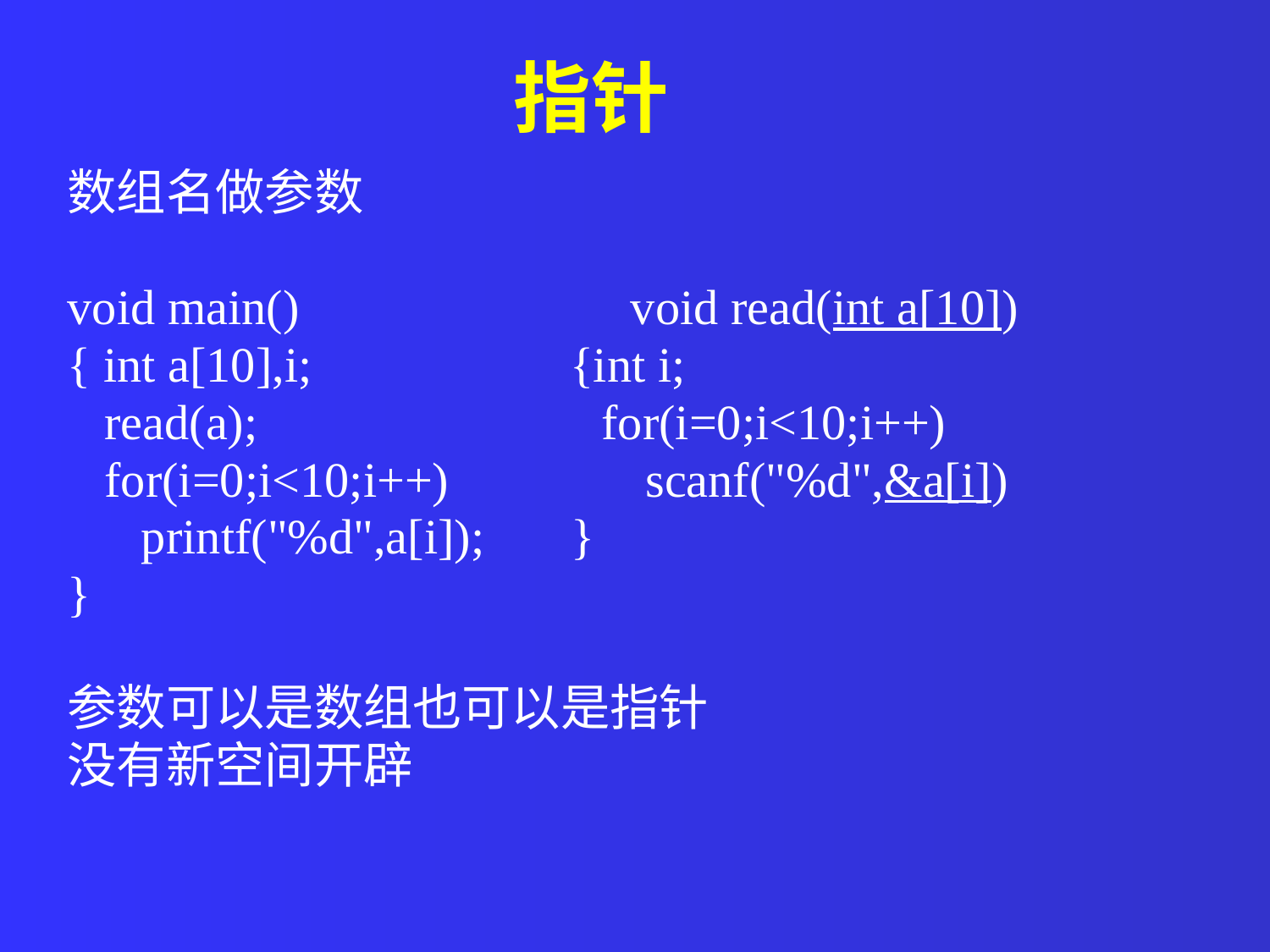

指针
数组名做参数

void main()                           void read(int a[10])
{ int a[10],i;                     {int i;
   read(a);                            for(i=0;i<10;i++)
   for(i=0;i<10;i++)                scanf("%d",&a[i])
      printf("%d",a[i]);       }
}

参数可以是数组也可以是指针
没有新空间开辟